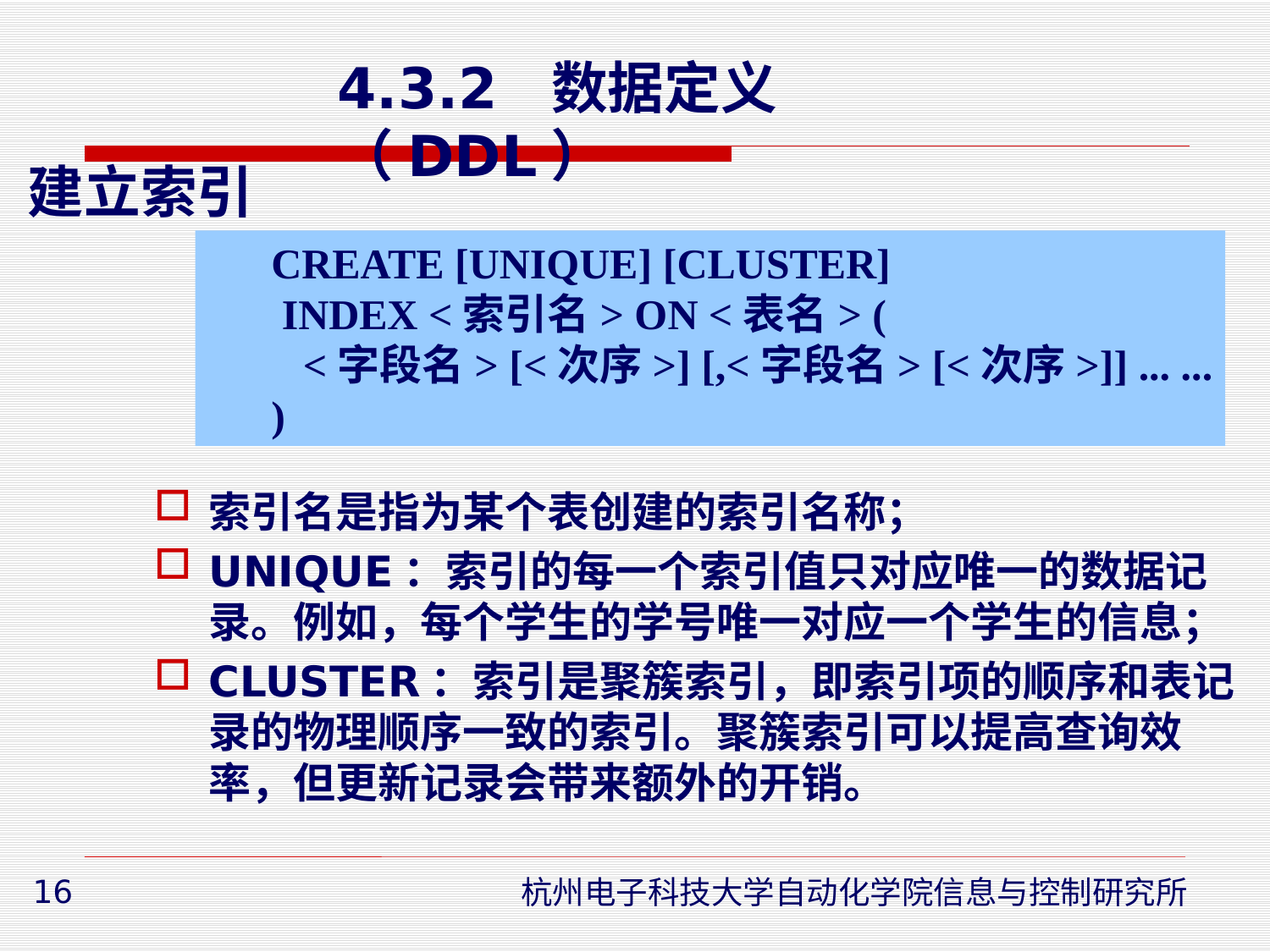

4.3.2  数据定义（DDL）
建立索引

索引名是指为某个表创建的索引名称；
UNIQUE：索引的每一个索引值只对应唯一的数据记录。例如，每个学生的学号唯一对应一个学生的信息；
CLUSTER：索引是聚簇索引，即索引项的顺序和表记录的物理顺序一致的索引。聚簇索引可以提高查询效率，但更新记录会带来额外的开销。
CREATE [UNIQUE] [CLUSTER]
 INDEX <索引名> ON <表名> (
   <字段名> [<次序>] [,<字段名> [<次序>]] ... ...
)